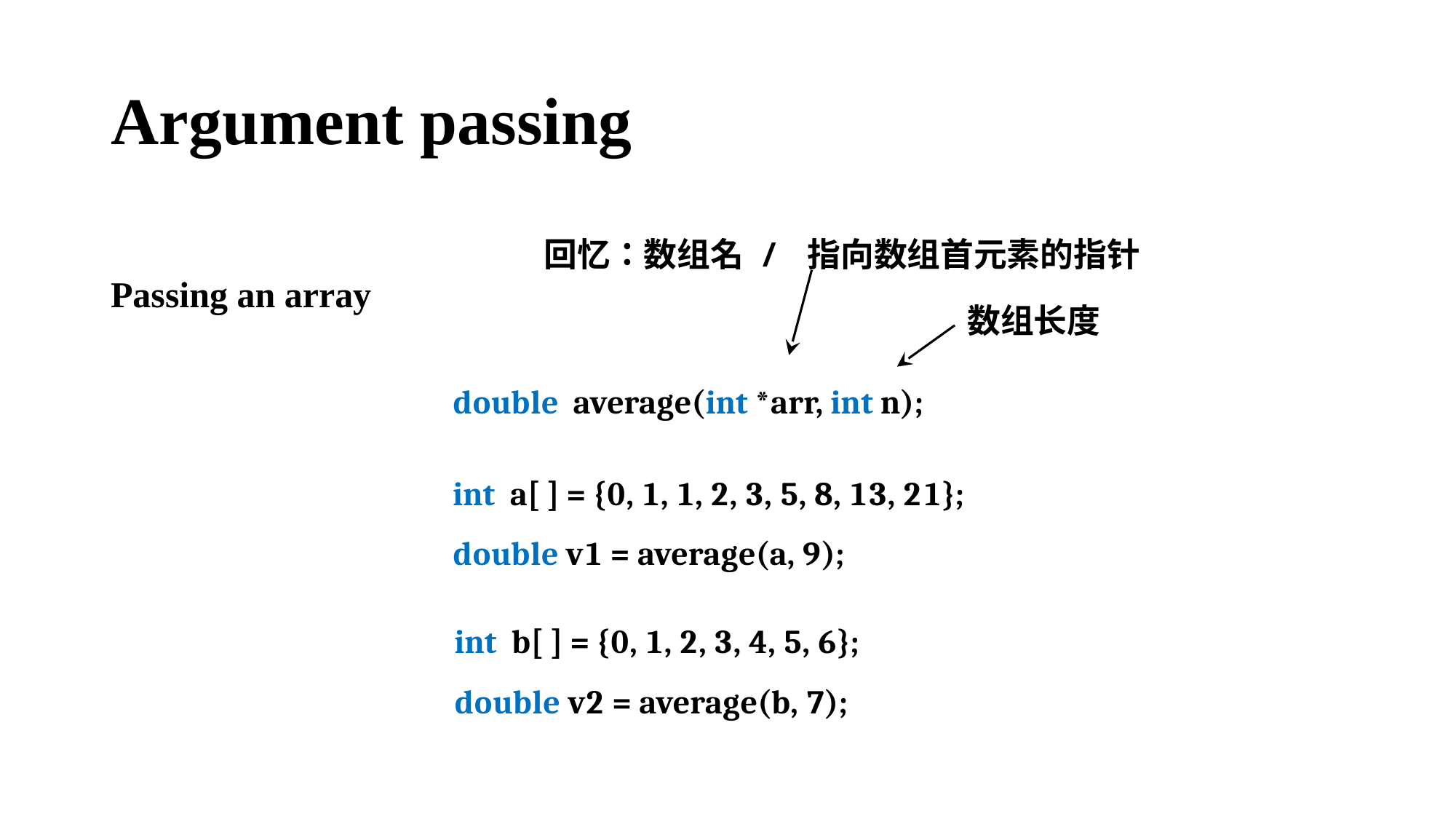

# Argument passing
回忆：数组名 / 指向数组首元素的指针
Passing an array
数组长度
double  average(int *arr, int n);
int  a[ ] = {0, 1, 1, 2, 3, 5, 8, 13, 21};
double v1 = average(a, 9);
int  b[ ] = {0, 1, 2, 3, 4, 5, 6};
double v2 = average(b, 7);